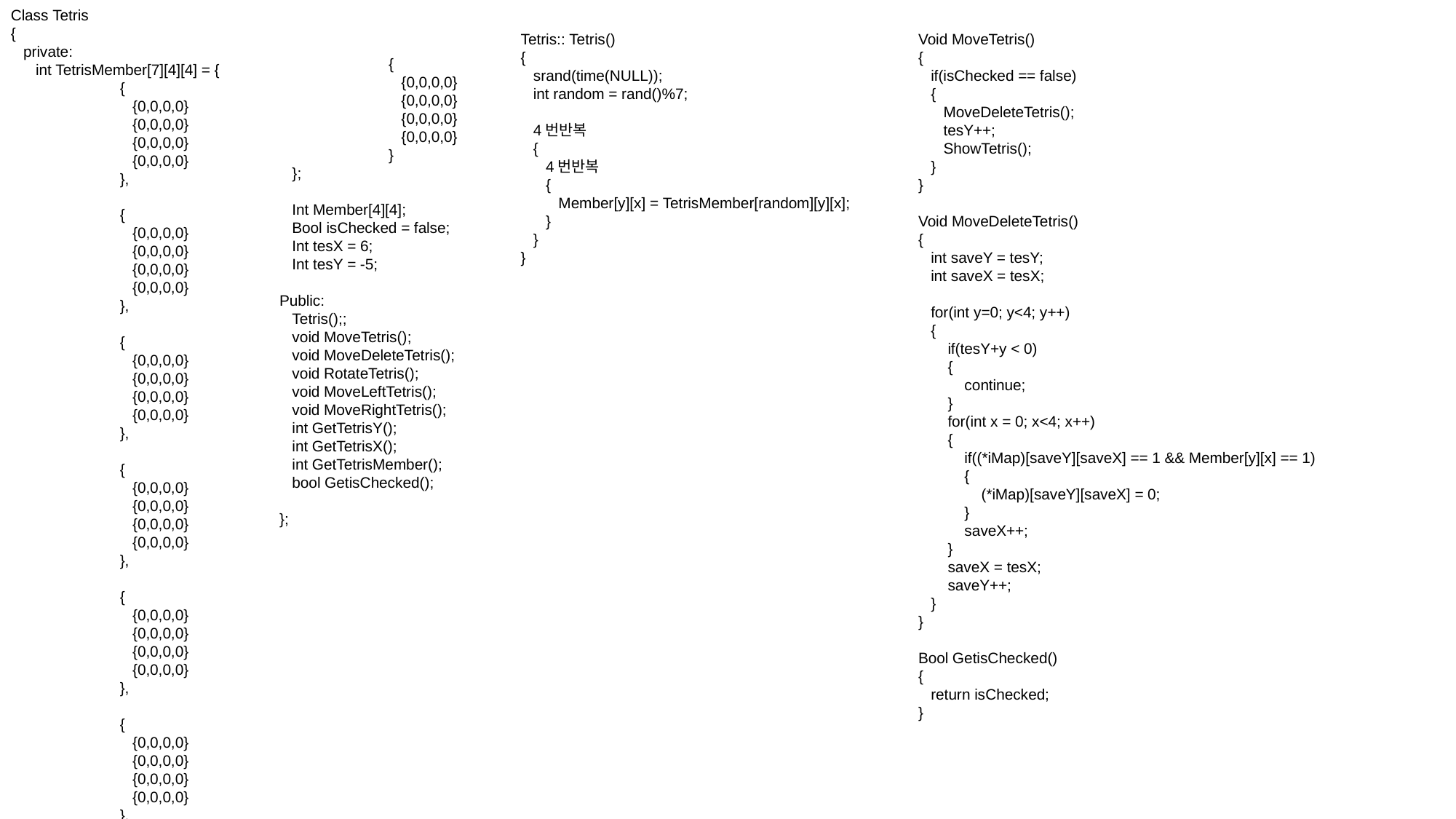

Class Tetris
{
   private:
      int TetrisMember[7][4][4] = {
	{
	   {0,0,0,0}
	   {0,0,0,0}
	   {0,0,0,0}
	   {0,0,0,0}
	},

	{
	   {0,0,0,0}
	   {0,0,0,0}
	   {0,0,0,0}
	   {0,0,0,0}
	},

	{
	   {0,0,0,0}
	   {0,0,0,0}
	   {0,0,0,0}
	   {0,0,0,0}
	},

	{
	   {0,0,0,0}
	   {0,0,0,0}
	   {0,0,0,0}
	   {0,0,0,0}
	},

	{
	   {0,0,0,0}
	   {0,0,0,0}
	   {0,0,0,0}
	   {0,0,0,0}
	},

	{
	   {0,0,0,0}
	   {0,0,0,0}
	   {0,0,0,0}
	   {0,0,0,0}
	},
Tetris:: Tetris()
{
   srand(time(NULL));
   int random = rand()%7;

   4번반복
   {
      4번반복
      {
         Member[y][x] = TetrisMember[random][y][x];
      }
   }
}

Void MoveTetris()
{
   if(isChecked == false)
   {
      MoveDeleteTetris();
      tesY++;
      ShowTetris();
   }
}

Void MoveDeleteTetris()
{
   int saveY = tesY;
   int saveX = tesX;

   for(int y=0; y<4; y++)
   {
       if(tesY+y < 0)
       {
           continue;
       }
       for(int x = 0; x<4; x++)
       {
           if((*iMap)[saveY][saveX] == 1 && Member[y][x] == 1)
           {
               (*iMap)[saveY][saveX] = 0;
           }
           saveX++;
       }
       saveX = tesX;
       saveY++;
   }
}

Bool GetisChecked()
{
   return isChecked;
}
	{
	   {0,0,0,0}
	   {0,0,0,0}
	   {0,0,0,0}
	   {0,0,0,0}
	}
   };

   Int Member[4][4];
   Bool isChecked = false;
   Int tesX = 6;
   Int tesY = -5;

Public:
   Tetris();;
   void MoveTetris();
   void MoveDeleteTetris();
   void RotateTetris();
   void MoveLeftTetris();
   void MoveRightTetris();
   int GetTetrisY();
   int GetTetrisX();
   int GetTetrisMember();
   bool GetisChecked();

};